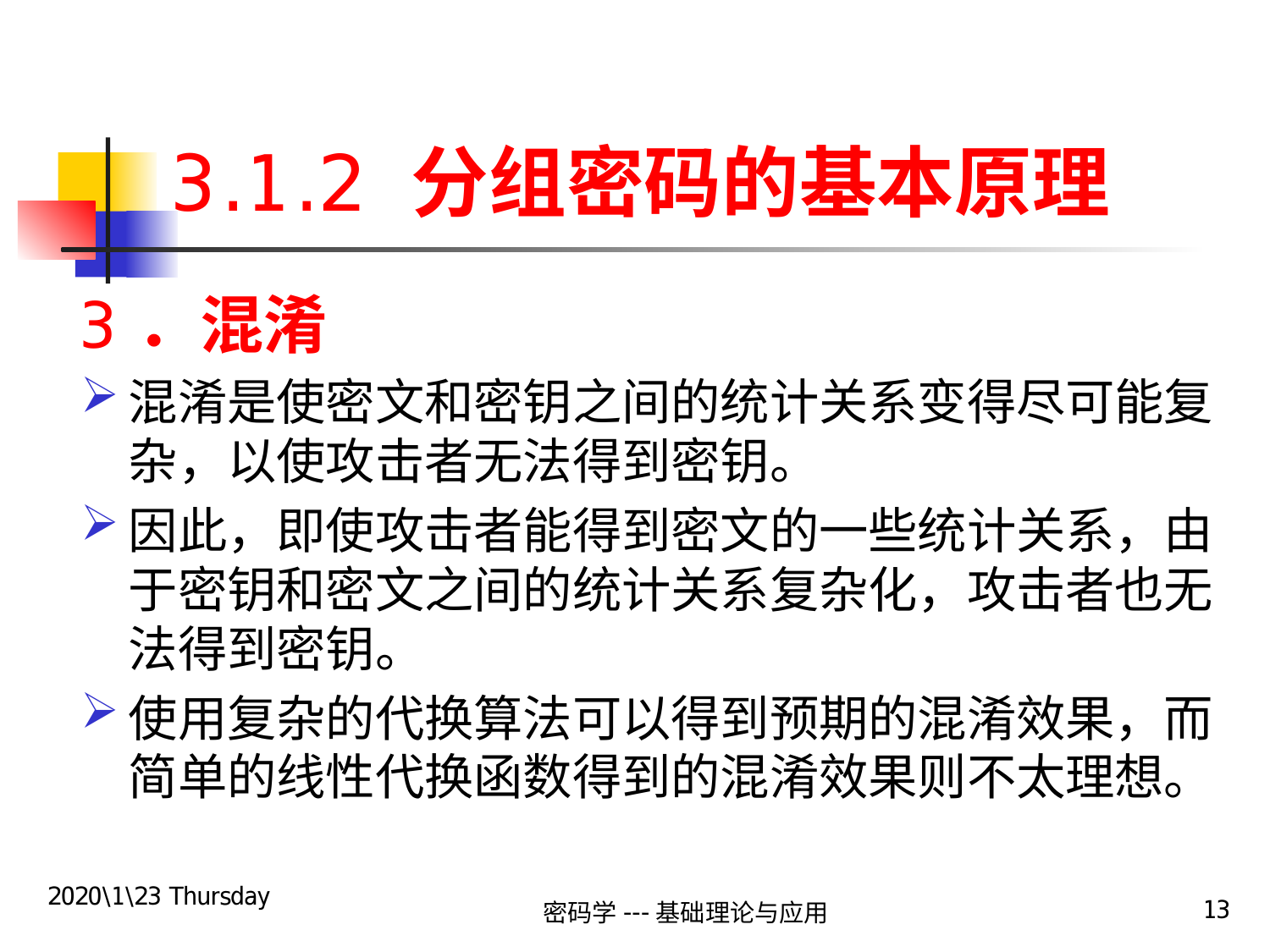

# 3.1.2 分组密码的基本原理
3．混淆
混淆是使密文和密钥之间的统计关系变得尽可能复杂，以使攻击者无法得到密钥。
因此，即使攻击者能得到密文的一些统计关系，由于密钥和密文之间的统计关系复杂化，攻击者也无法得到密钥。
使用复杂的代换算法可以得到预期的混淆效果，而简单的线性代换函数得到的混淆效果则不太理想。
2020\1\23 Thursday
13
密码学---基础理论与应用